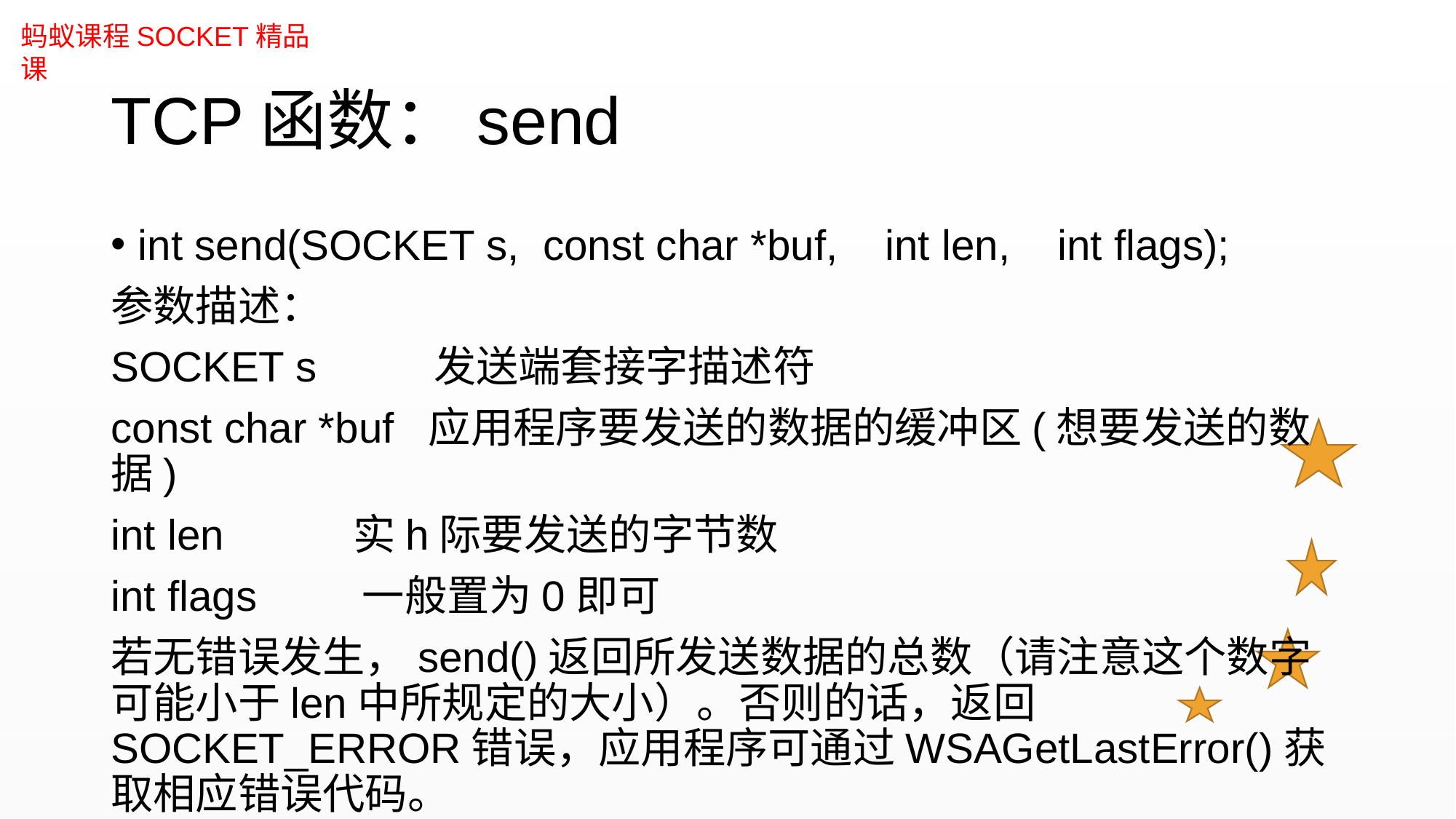

# TCP函数：send
int send(SOCKET s,  const char *buf,    int len,    int flags);
参数描述：
SOCKET s         发送端套接字描述符
const char *buf  应用程序要发送的数据的缓冲区(想要发送的数据)
int len          实h际要发送的字节数
int flags        一般置为0即可
若无错误发生，send()返回所发送数据的总数（请注意这个数字可能小于len中所规定的大小）。否则的话，返回SOCKET_ERROR错误，应用程序可通过WSAGetLastError()获取相应错误代码。